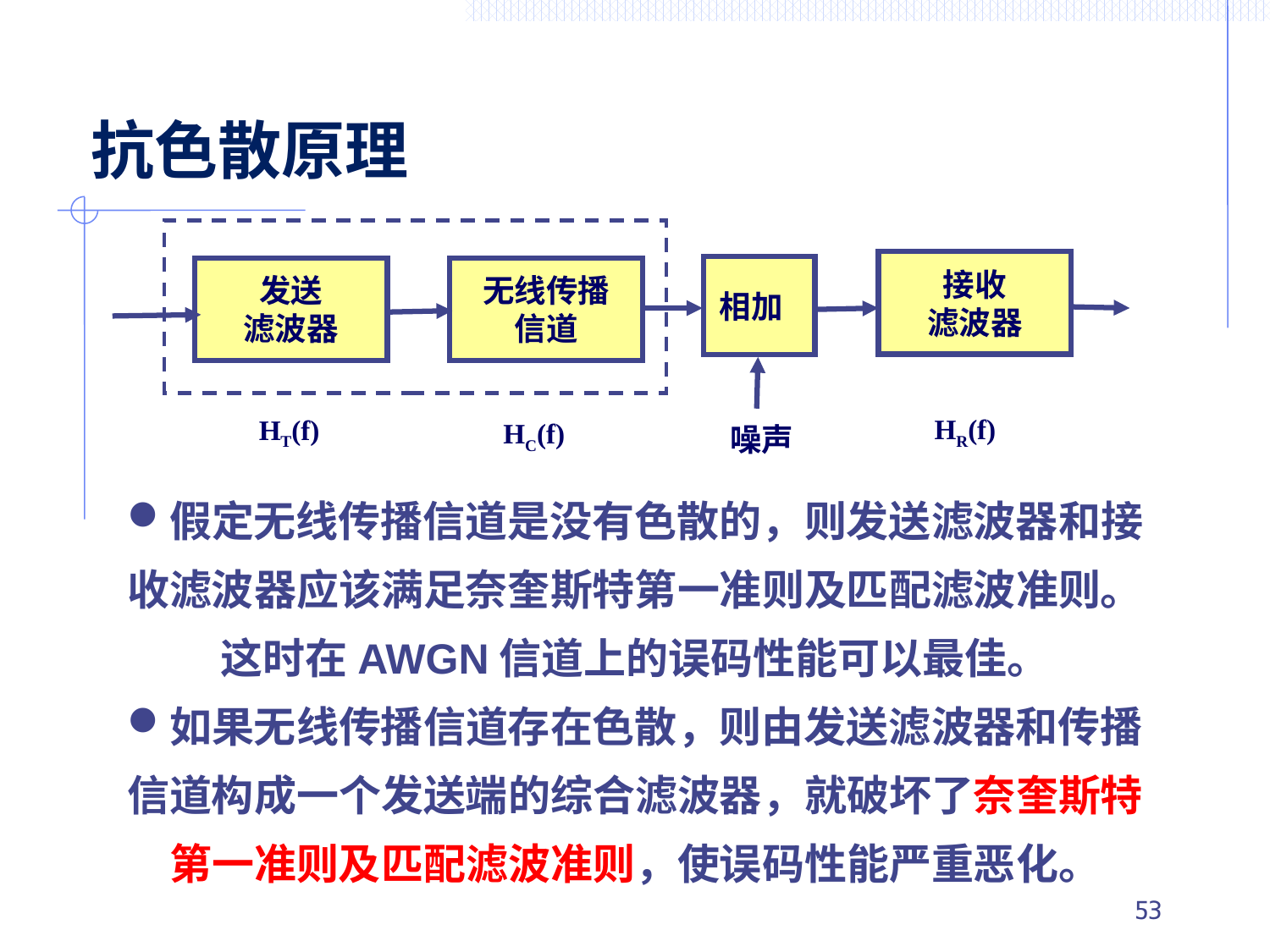

# 抗色散原理

接收
滤波器

发送
滤波器
无线传播
信道
相加

HR(f)
HT(f)
HC(f)
噪声
假定无线传播信道是没有色散的，则发送滤波器和接收滤波器应该满足奈奎斯特第一准则及匹配滤波准则。这时在AWGN信道上的误码性能可以最佳。
如果无线传播信道存在色散，则由发送滤波器和传播信道构成一个发送端的综合滤波器，就破坏了奈奎斯特第一准则及匹配滤波准则，使误码性能严重恶化。
53